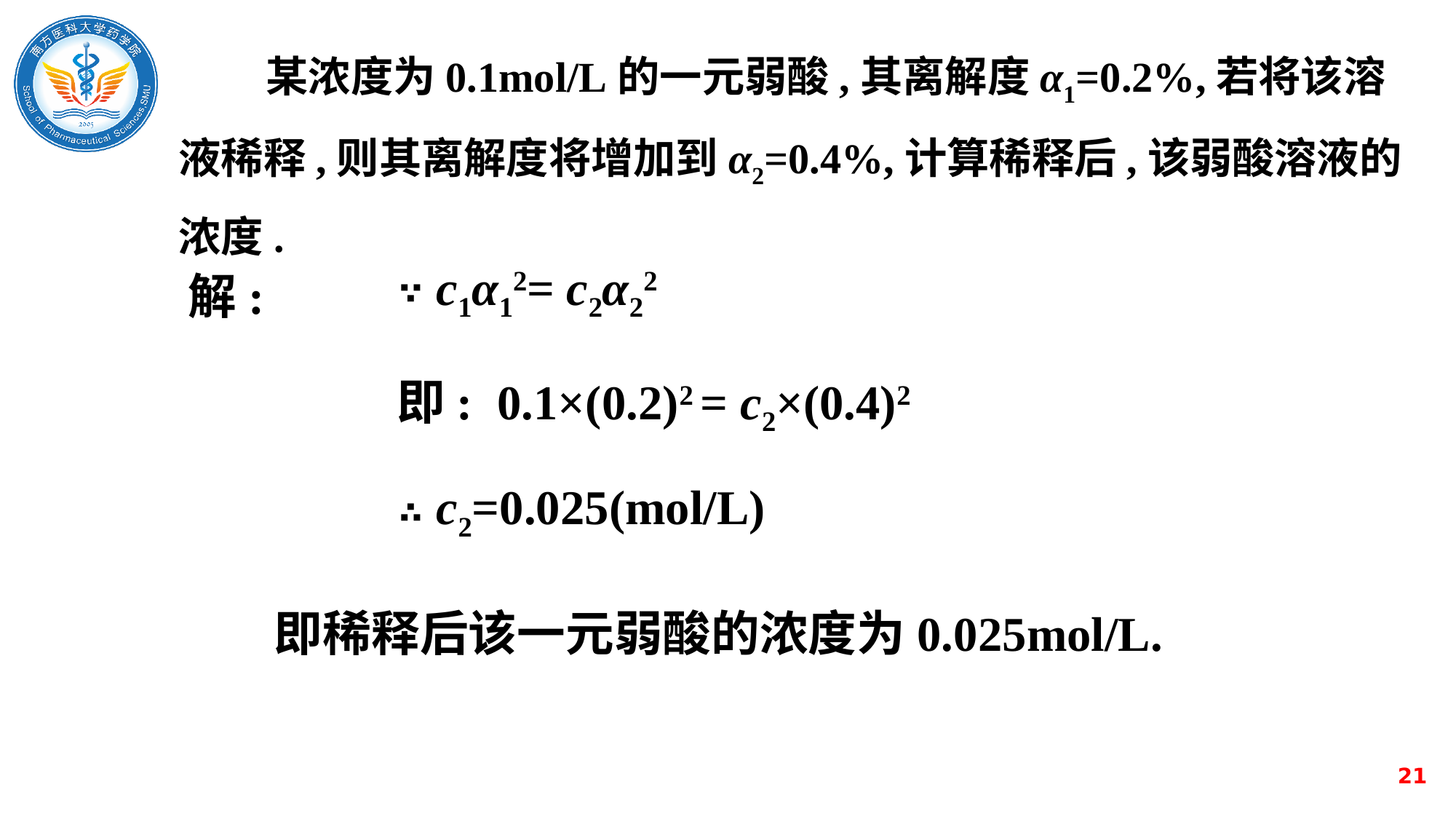

某浓度为0.1mol/L的一元弱酸,其离解度α1=0.2%,若将该溶液稀释,则其离解度将增加到α2=0.4%,计算稀释后,该弱酸溶液的浓度.
∵ c1α12= c2α22
解:
即:  0.1×(0.2)2 = c2×(0.4)2
∴ c2=0.025(mol/L)
即稀释后该一元弱酸的浓度为0.025mol/L.
21